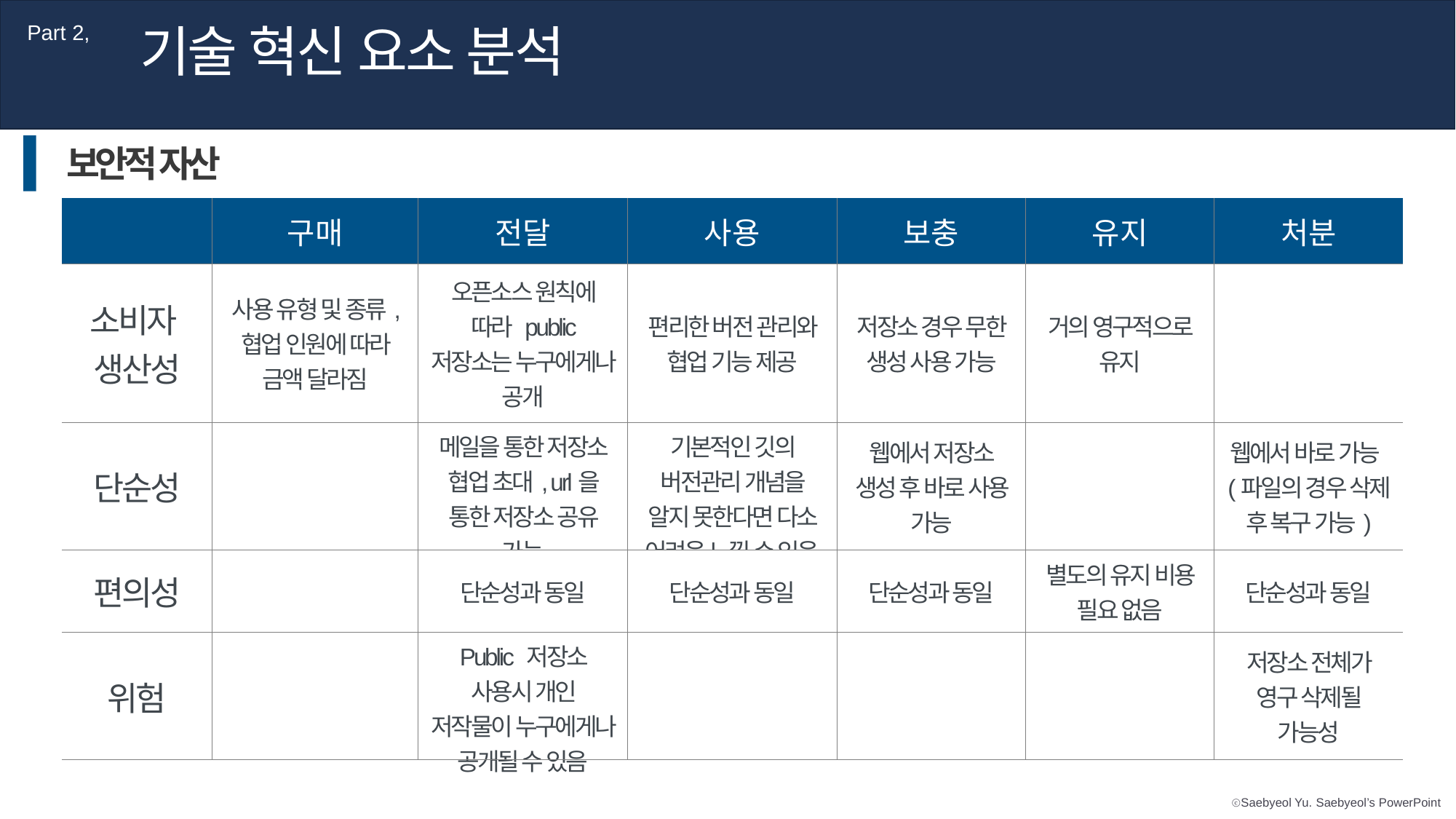

기술 혁신 요소 분석
Part 2,

보안적 자산
|  | 구매 | 전달 | 사용 | 보충 | 유지 | 처분 |
| --- | --- | --- | --- | --- | --- | --- |
| 소비자 생산성 | 사용 유형 및 종류, 협업 인원에 따라 금액 달라짐 | 오픈소스 원칙에 따라 public 저장소는 누구에게나 공개 | 편리한 버전 관리와 협업 기능 제공 | 저장소 경우 무한 생성 사용 가능 | 거의 영구적으로 유지 |  |
| 단순성 |  | 메일을 통한 저장소 협업 초대, url을 통한 저장소 공유 가능 | 기본적인 깃의 버전관리 개념을 알지 못한다면 다소 어려움 느낄 수 있음 | 웹에서 저장소 생성 후 바로 사용 가능 |  | 웹에서 바로 가능(파일의 경우 삭제 후 복구 가능) |
| 편의성 |  | 단순성과 동일 | 단순성과 동일 | 단순성과 동일 | 별도의 유지 비용 필요 없음 | 단순성과 동일 |
| 위험 |  | Public 저장소 사용시 개인 저작물이 누구에게나 공개될 수 있음 |  |  |  | 저장소 전체가 영구 삭제될 가능성 |